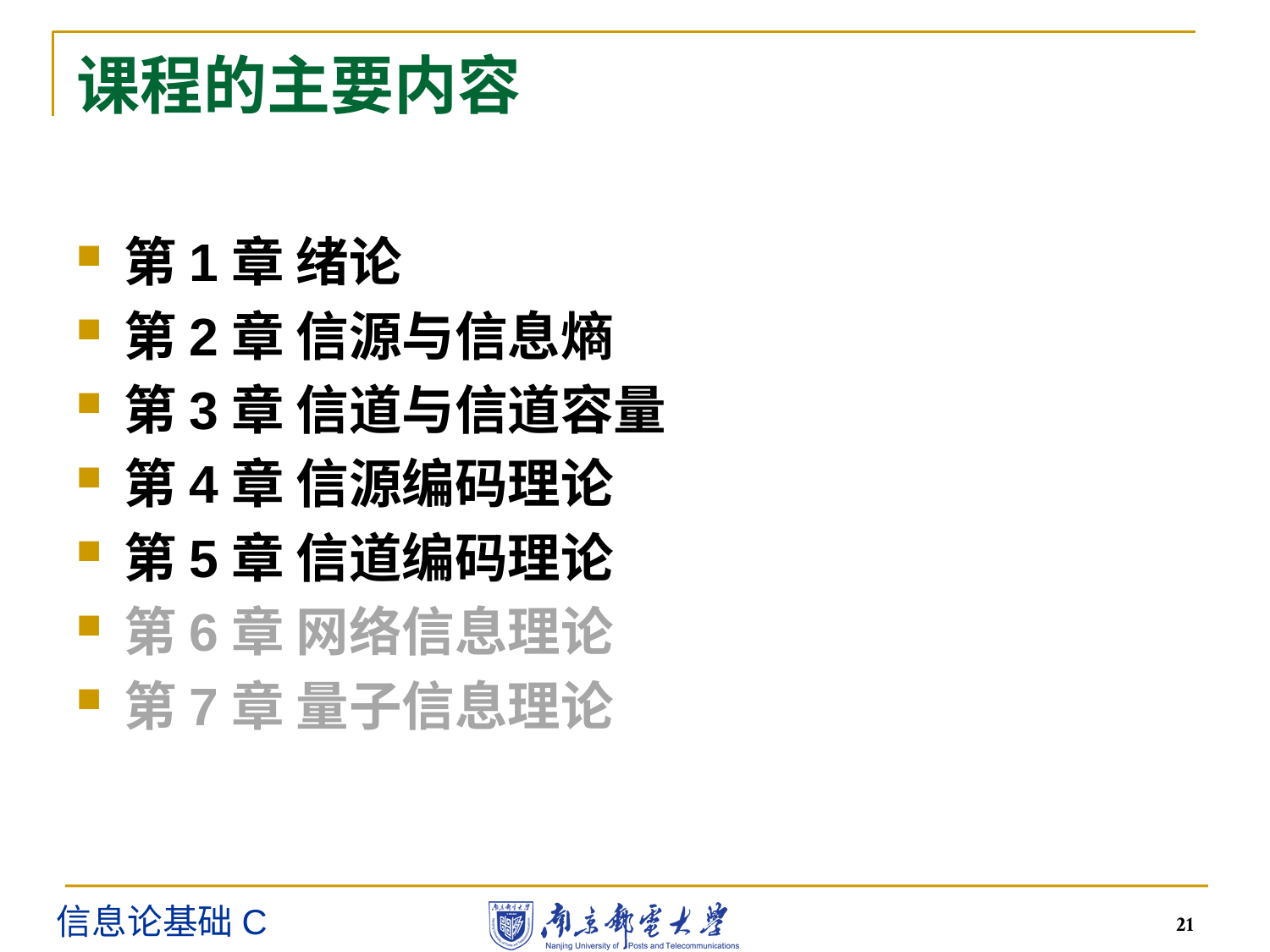

课程的主要内容
第1章 绪论
第2章 信源与信息熵
第3章 信道与信道容量
第4章 信源编码理论
第5章 信道编码理论
第6章 网络信息理论
第7章 量子信息理论

21